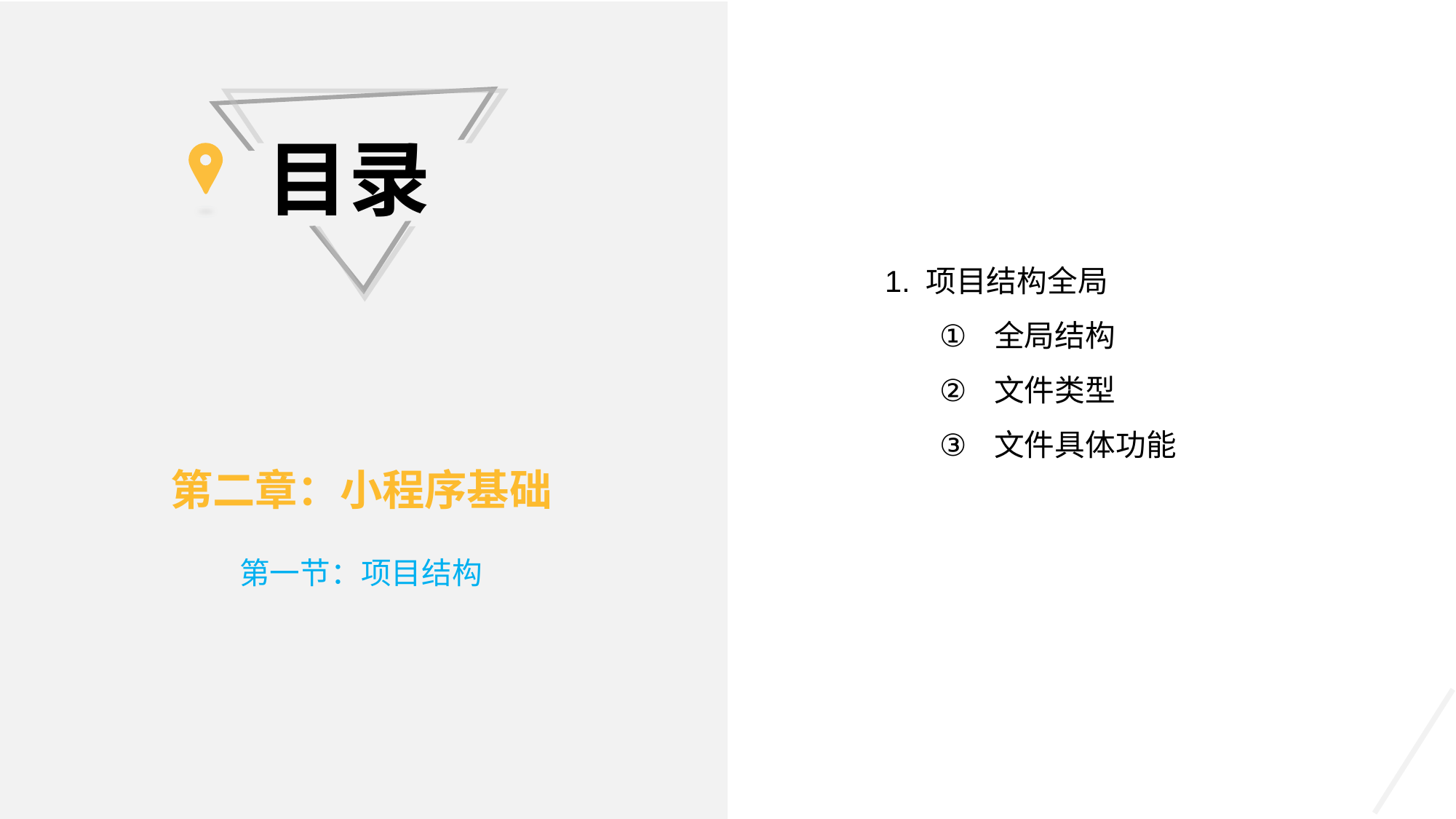

目录

项目结构全局
全局结构
文件类型
文件具体功能
第二章：小程序基础
第一节：项目结构